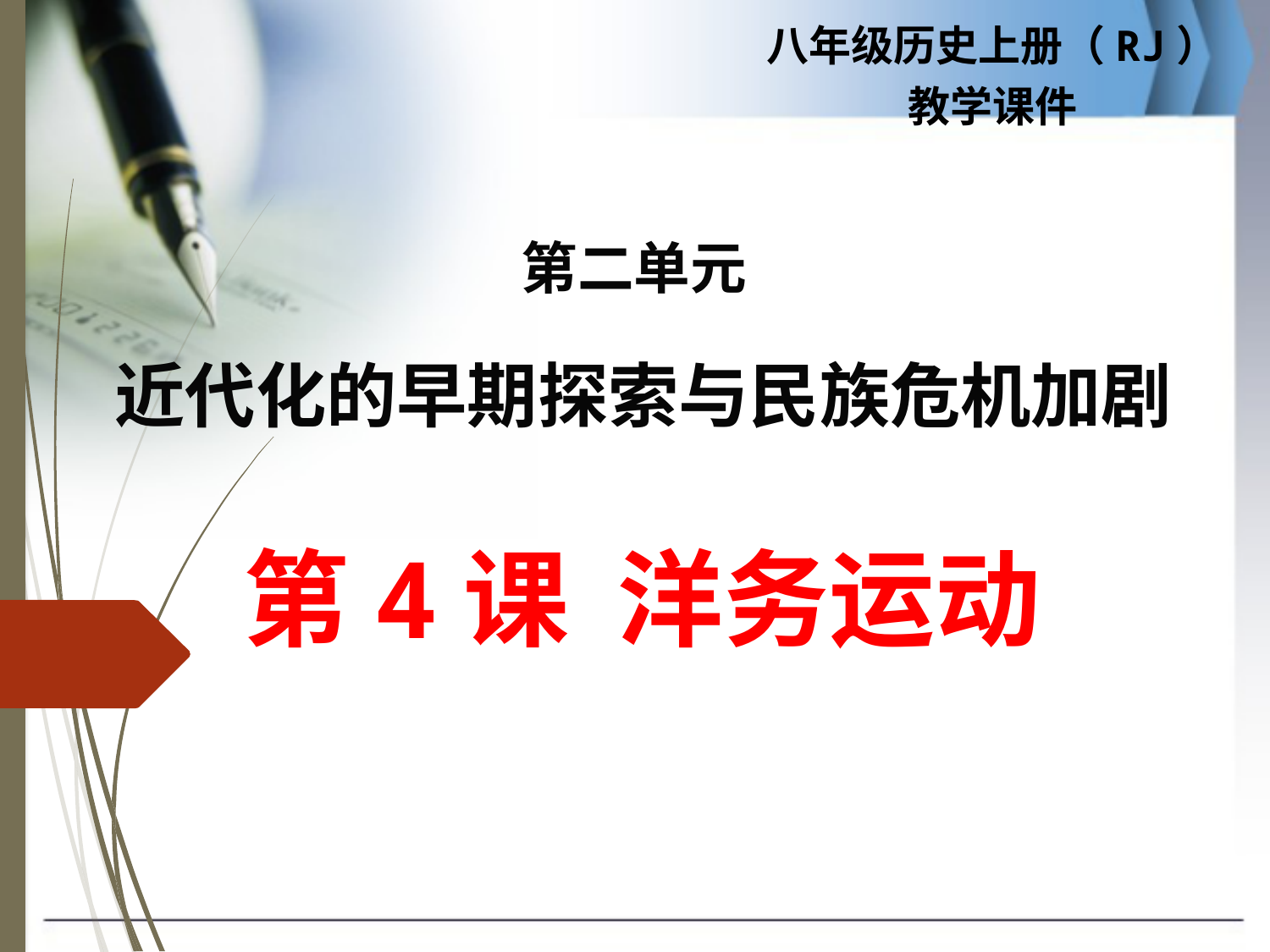

八年级历史上册（RJ）
教学课件
第二单元

近代化的早期探索与民族危机加剧
第4课  洋务运动